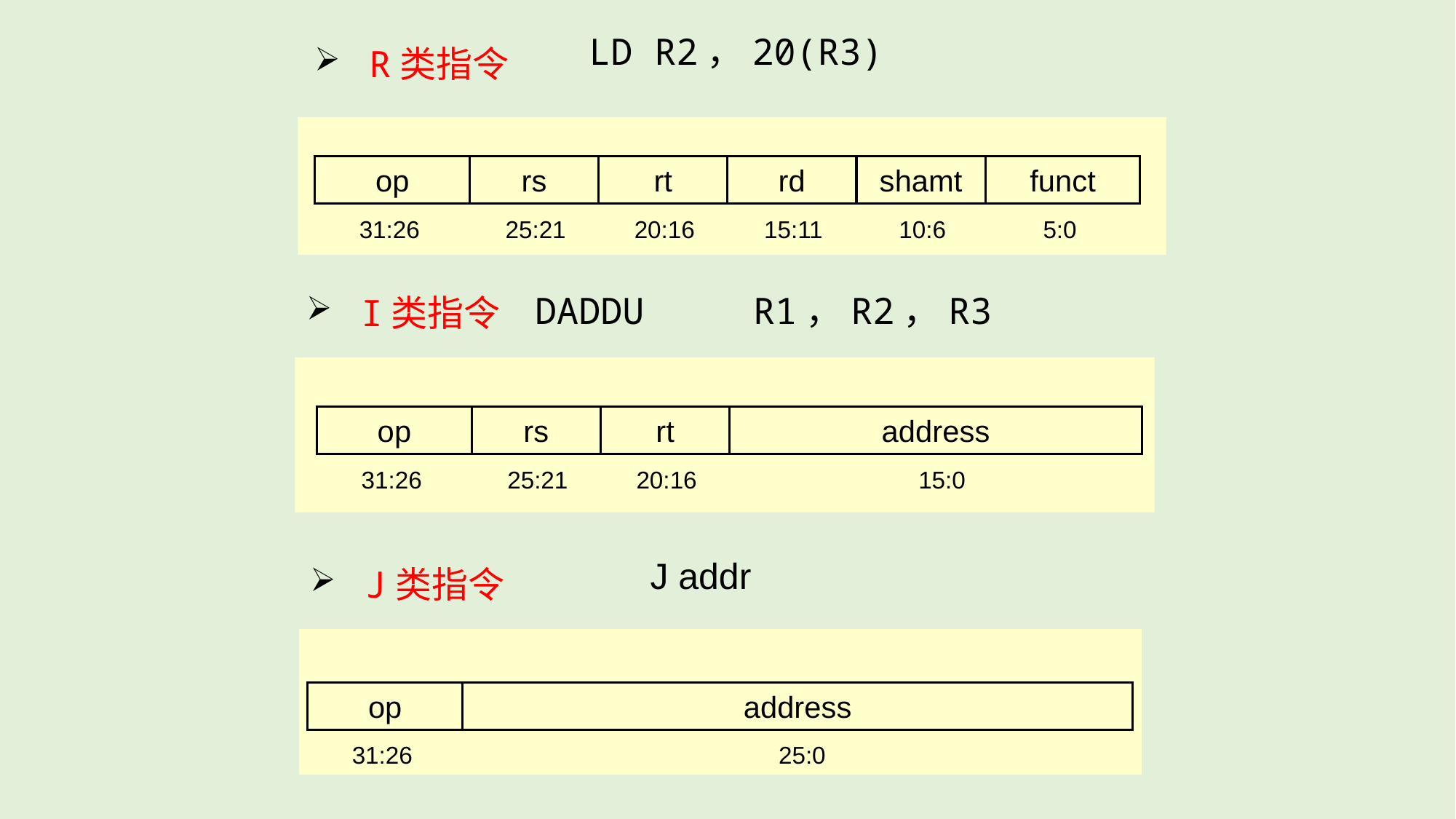

R类指令
LD R2，20(R3)

op
rs
rt
rd
shamt
funct
31:26
25:21
20:16
15:11
10:6
5:0
I类指令
DADDU	R1，R2，R3

op
rs
rt
address
31:26
25:21
20:16
15:0
J类指令
J addr

op
address
31:26
25:0